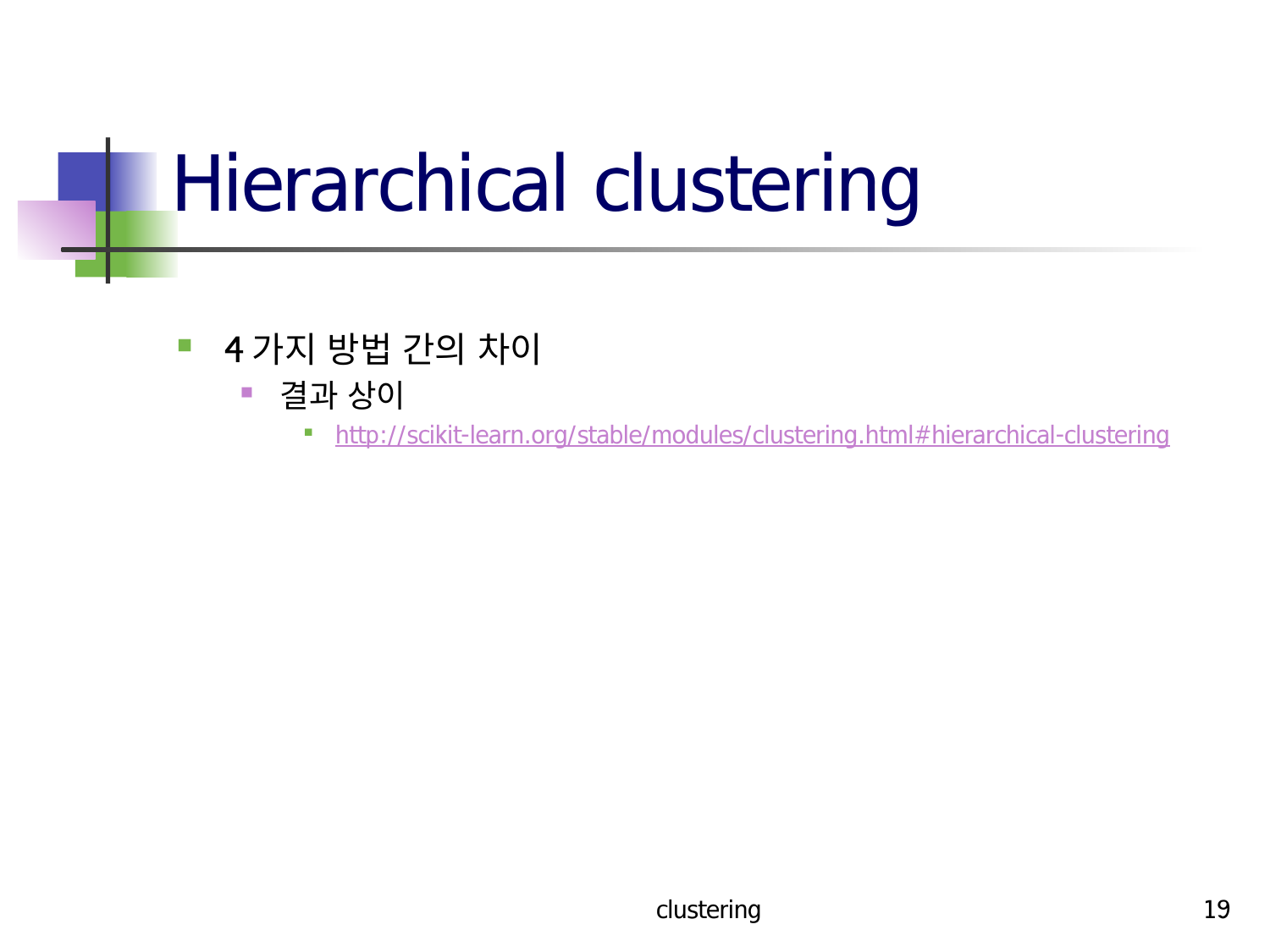

# Hierarchical clustering

4가지 방법 간의 차이
결과 상이
http://scikit-learn.org/stable/modules/clustering.html#hierarchical-clustering

clustering
19